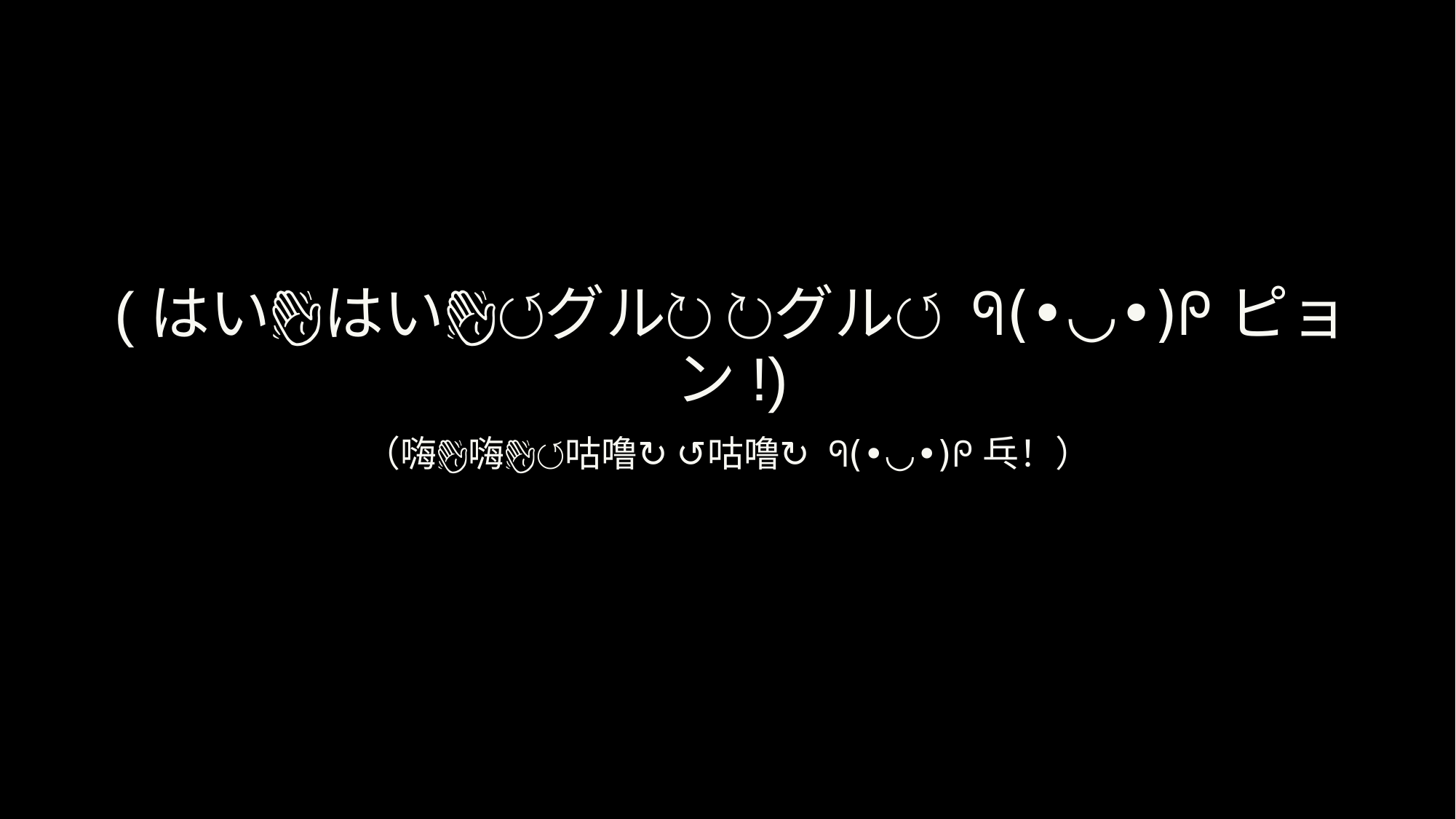

# (はい👋はい👋↺グル↻ ↻グル↺ ᖗ(•◡•)ᖘピョン!)
（嗨👋嗨👋↺咕噜↻ ↺咕噜↻ ᖗ(•◡•)ᖘ乓！）